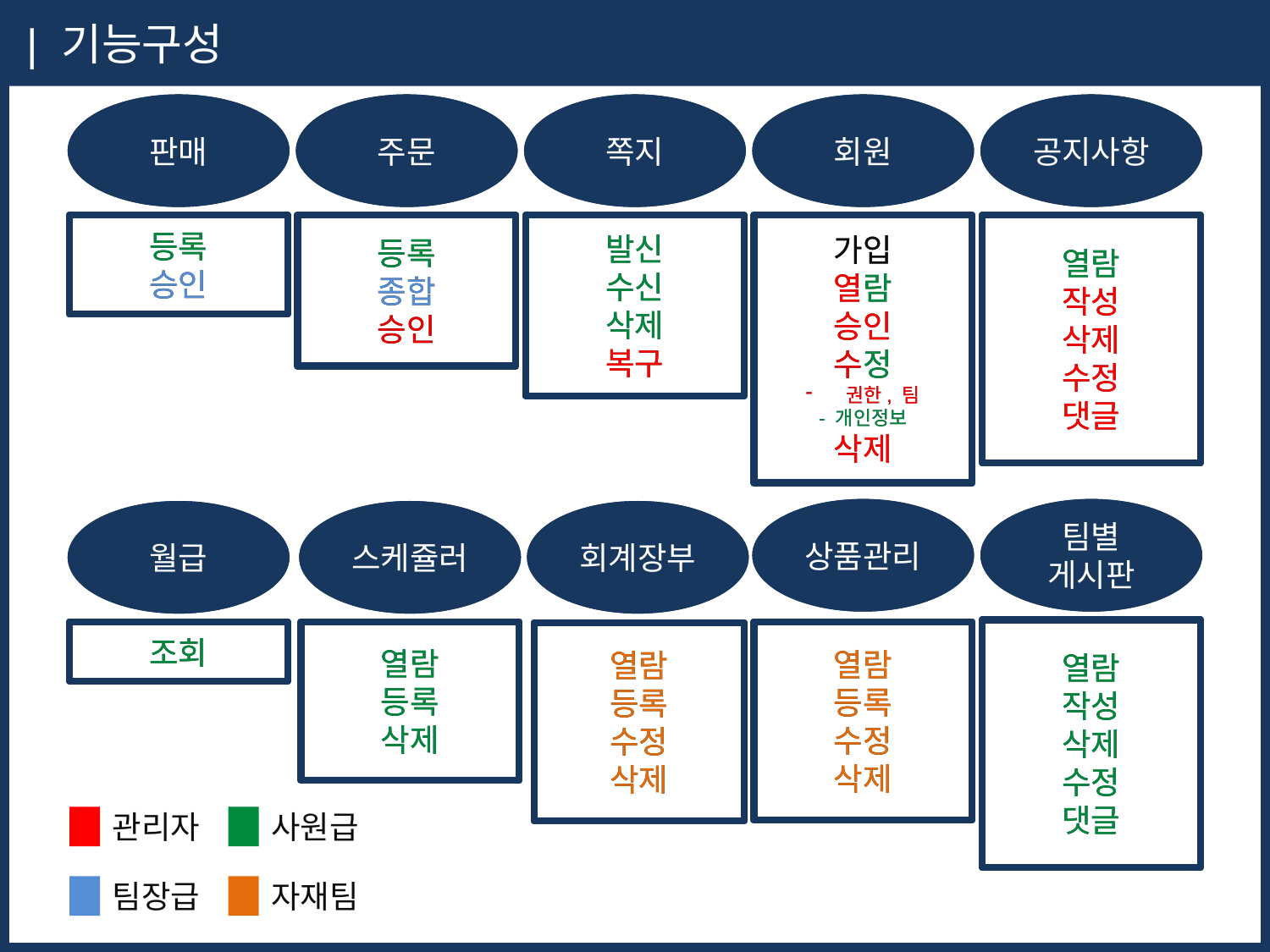

| 기능구성
판매
판매
주문
쪽지
회원
공지사항
등록
승인
등록
종합
승인
발신
수신
삭제
복구
가입
열람
승인
수정
 권한, 팀
- 개인정보
삭제
열람
작성
삭제
수정
댓글
상품관리
팀별
게시판
월급
스케쥴러
회계장부
열람
작성
삭제
수정
댓글
조회
열람
등록
삭제
열람
등록
수정
삭제
열람
등록
수정
삭제
구매
쪽지
회원
공지사항
등록
승인
등록
종합
승인
발신
수신
삭제
복구
가입
열람
승인
수정
 권한, 팀
- 개인정보
삭제
열람
작성
삭제
수정
댓글
품목관리
팀별
게시판
월급
스케쥴러
회계장부
열람
작성
삭제
수정
댓글
조회
열람
등록
삭제
열람
등록
수정
삭제
열람
등록
수정
삭제

관리자

사원급

팀장급

자재팀